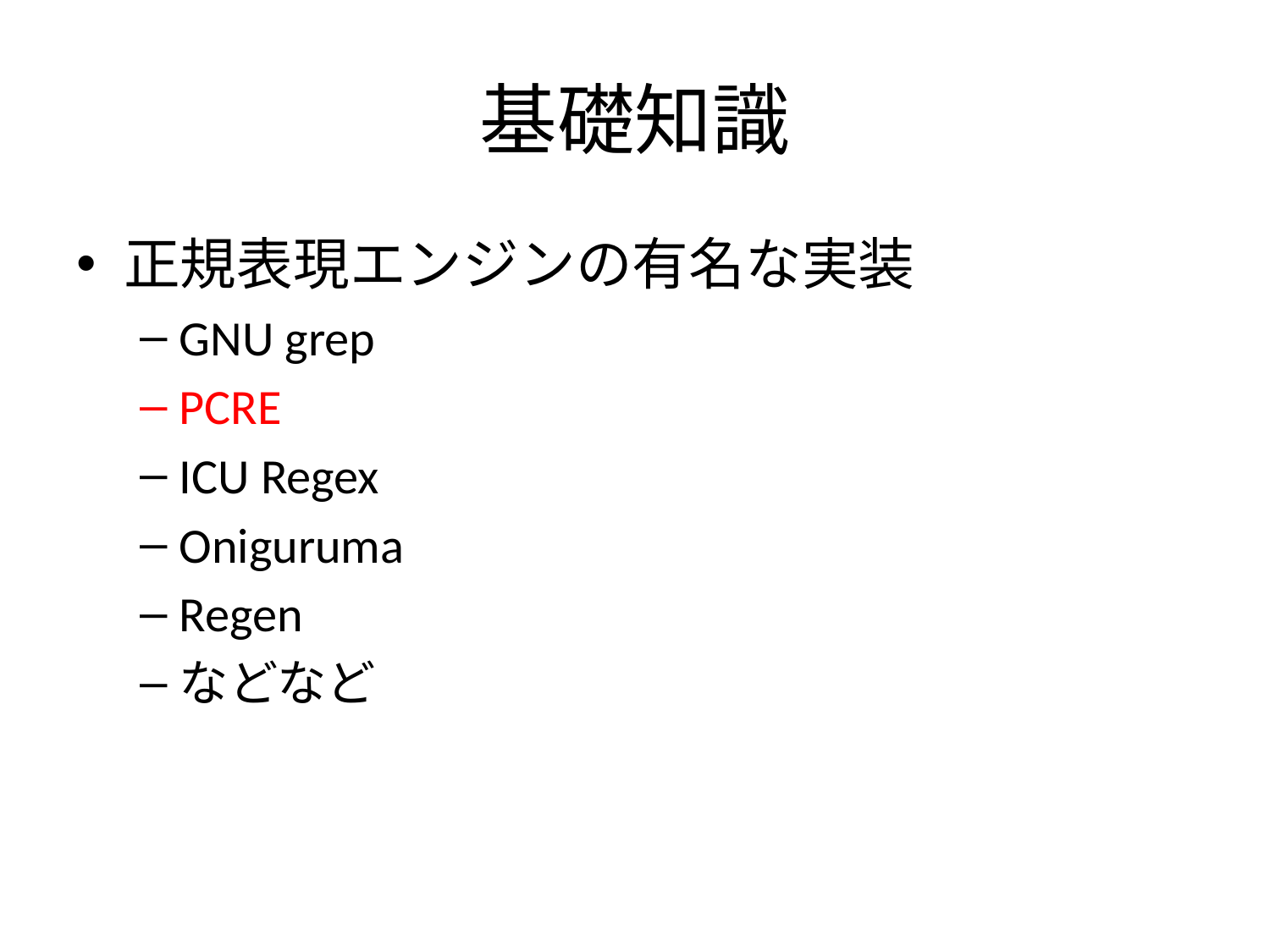

# 基礎知識
正規表現エンジンの有名な実装
GNU grep
PCRE
ICU Regex
Oniguruma
Regen
などなど